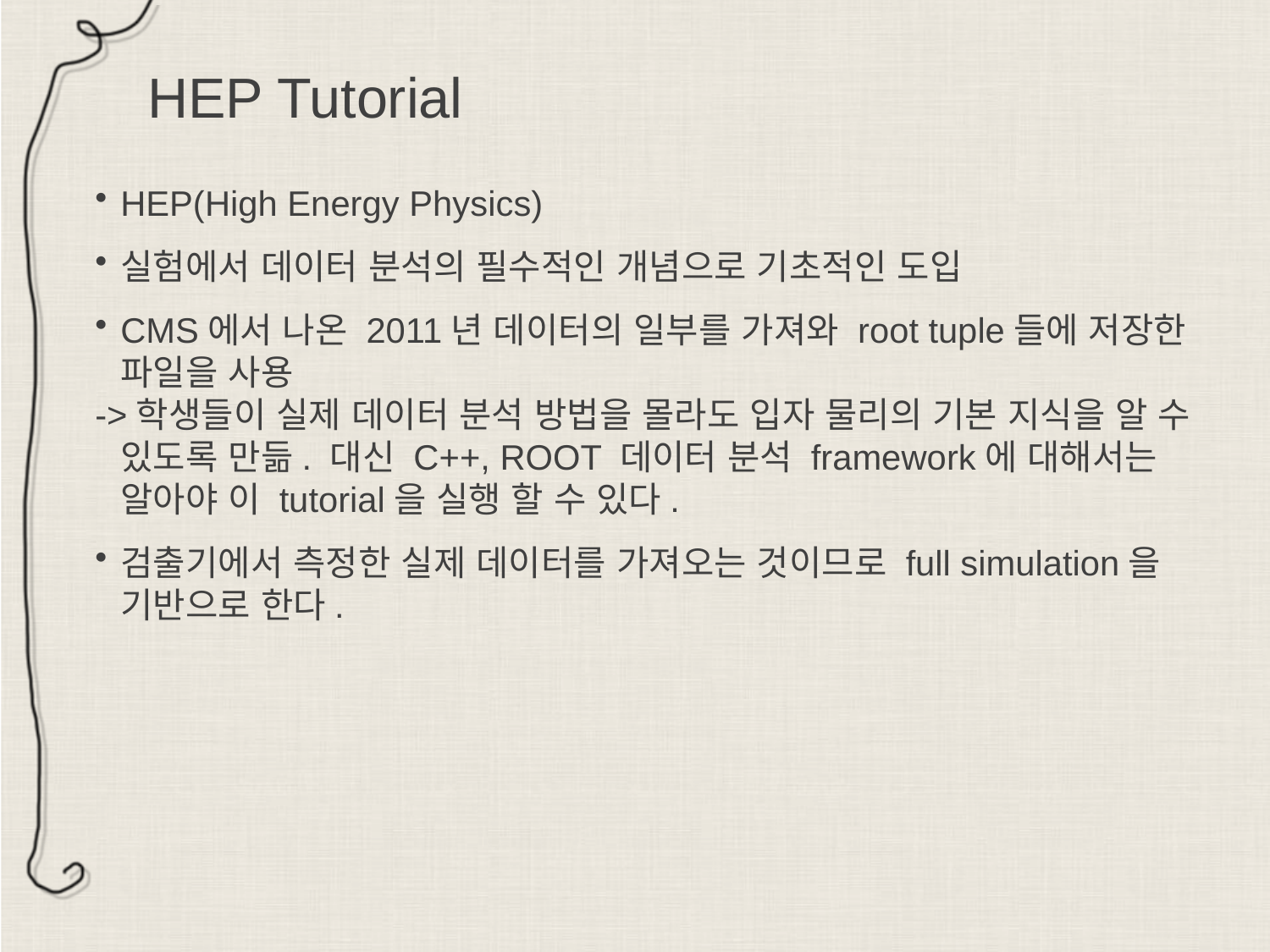

HEP Tutorial
HEP(High Energy Physics)

실험에서 데이터 분석의 필수적인 개념으로 기초적인 도입

CMS에서 나온 2011년 데이터의 일부를 가져와 root tuple들에 저장한 파일을 사용
->학생들이 실제 데이터 분석 방법을 몰라도 입자 물리의 기본 지식을 알 수 있도록 만듦. 대신 C++, ROOT 데이터 분석 framework에 대해서는 알아야 이 tutorial을 실행 할 수 있다.

검출기에서 측정한 실제 데이터를 가져오는 것이므로 full simulation을 기반으로 한다.